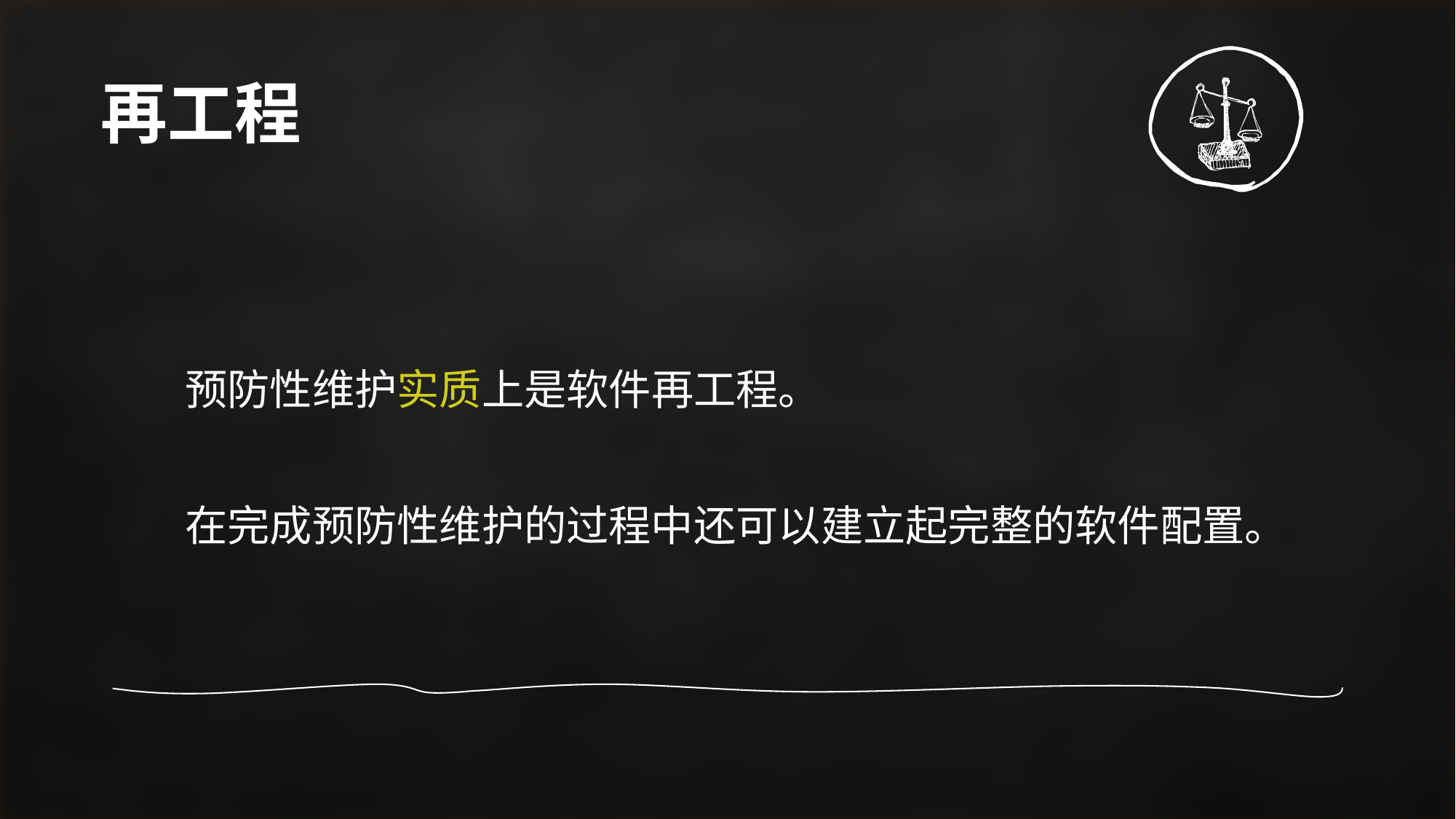

# 再工程

预防性维护实质上是软件再工程。
在完成预防性维护的过程中还可以建立起完整的软件配置。